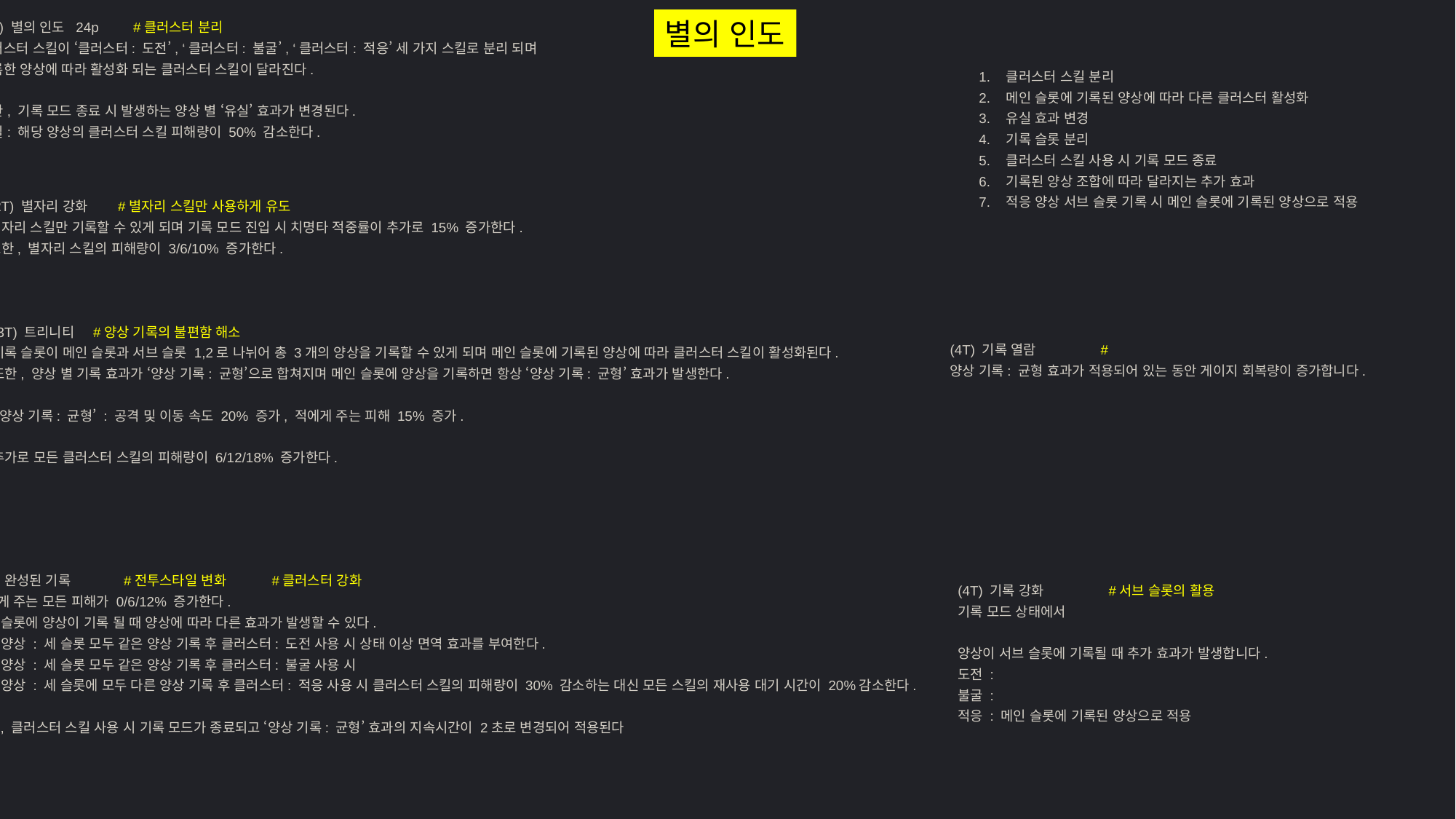

별의 인도
(1T) 별의 인도  24p         #클러스터 분리
클러스터 스킬이 ‘클러스터: 도전’, ‘클러스터: 불굴’, ‘클러스터: 적응’ 세 가지 스킬로 분리 되며
기록한 양상에 따라 활성화 되는 클러스터 스킬이 달라진다.

또한, 기록 모드 종료 시 발생하는 양상 별 ‘유실’ 효과가 변경된다.
유실: 해당 양상의 클러스터 스킬 피해량이 50% 감소한다.
클러스터 스킬 분리
메인 슬롯에 기록된 양상에 따라 다른 클러스터 활성화
유실 효과 변경
기록 슬롯 분리
클러스터 스킬 사용 시 기록 모드 종료
기록된 양상 조합에 따라 달라지는 추가 효과
적응 양상 서브 슬롯 기록 시 메인 슬롯에 기록된 양상으로 적용
(2T) 별자리 강화       #별자리 스킬만 사용하게 유도
별자리 스킬만 기록할 수 있게 되며 기록 모드 진입 시 치명타 적중률이 추가로 15% 증가한다.
또한, 별자리 스킬의 피해량이 3/6/10% 증가한다.
(3T) 트리니티    #양상 기록의 불편함 해소
기록 슬롯이 메인 슬롯과 서브 슬롯 1,2로 나뉘어 총 3개의 양상을 기록할 수 있게 되며 메인 슬롯에 기록된 양상에 따라 클러스터 스킬이 활성화된다.
또한, 양상 별 기록 효과가 ‘양상 기록: 균형’으로 합쳐지며 메인 슬롯에 양상을 기록하면 항상 ‘양상 기록: 균형’ 효과가 발생한다.

‘양상 기록: 균형’ : 공격 및 이동 속도 20% 증가, 적에게 주는 피해 15% 증가.

추가로 모든 클러스터 스킬의 피해량이 6/12/18% 증가한다.
(4T) 기록 열람                #
양상 기록: 균형 효과가 적용되어 있는 동안 게이지 회복량이 증가합니다.
(4T) 완성된 기록             #전투스타일 변화           #클러스터 강화
적에게 주는 모든 피해가 0/6/12% 증가한다.
메인 슬롯에 양상이 기록 될 때 양상에 따라 다른 효과가 발생할 수 있다.
도전 양상 : 세 슬롯 모두 같은 양상 기록 후 클러스터: 도전 사용 시 상태 이상 면역 효과를 부여한다.
불굴 양상 : 세 슬롯 모두 같은 양상 기록 후 클러스터: 불굴 사용 시
적응 양상 : 세 슬롯에 모두 다른 양상 기록 후 클러스터: 적응 사용 시 클러스터 스킬의 피해량이 30% 감소하는 대신 모든 스킬의 재사용 대기 시간이 20%감소한다.

또한, 클러스터 스킬 사용 시 기록 모드가 종료되고 ‘양상 기록: 균형’ 효과의 지속시간이 2초로 변경되어 적용된다
(4T) 기록 강화                #서브 슬롯의 활용
기록 모드 상태에서

양상이 서브 슬롯에 기록될 때 추가 효과가 발생합니다.
도전 :
불굴 :
적응 : 메인 슬롯에 기록된 양상으로 적용